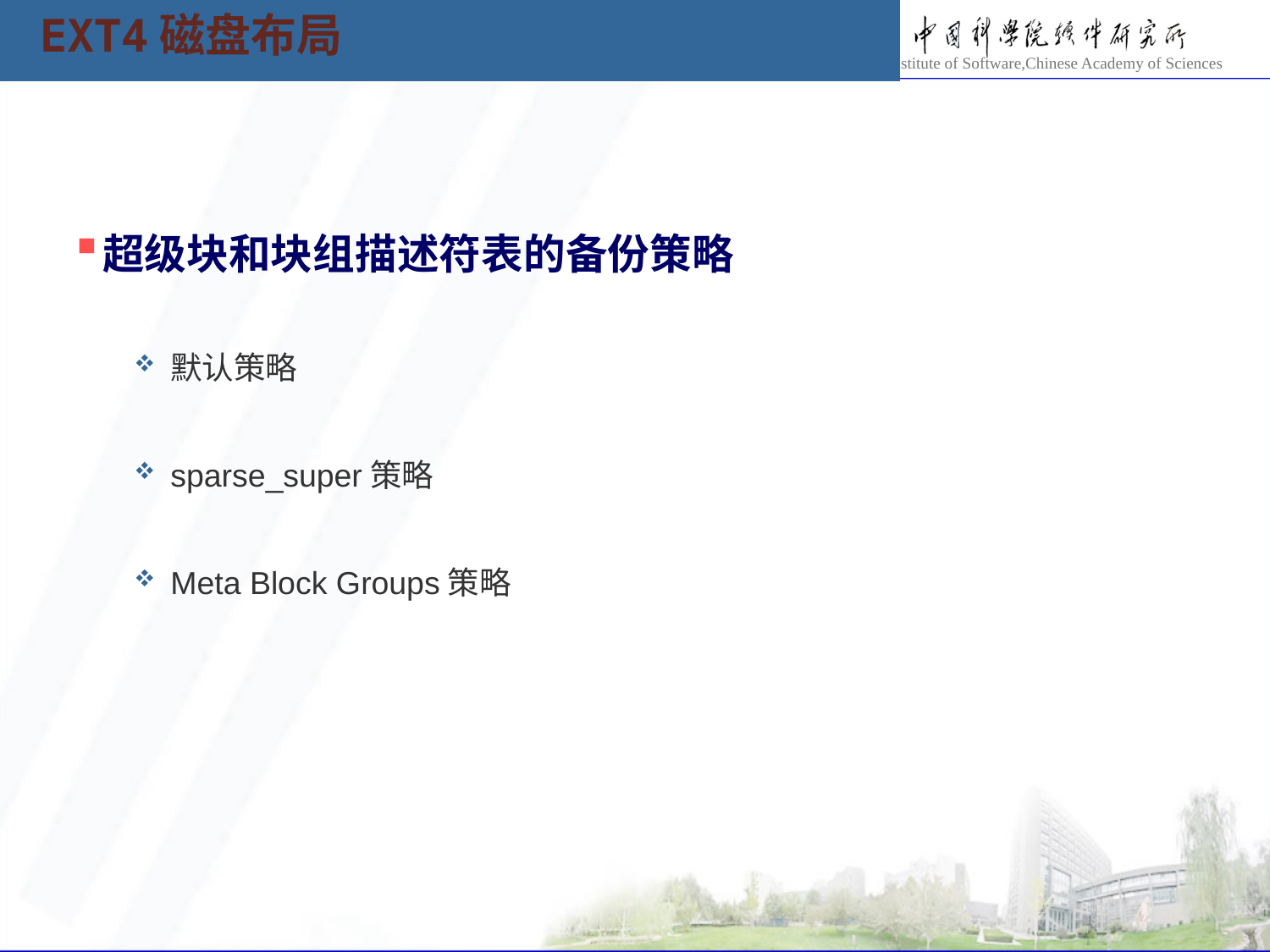

EXT4磁盘布局
超级块和块组描述符表的备份策略

默认策略

sparse_super策略

Meta Block Groups策略